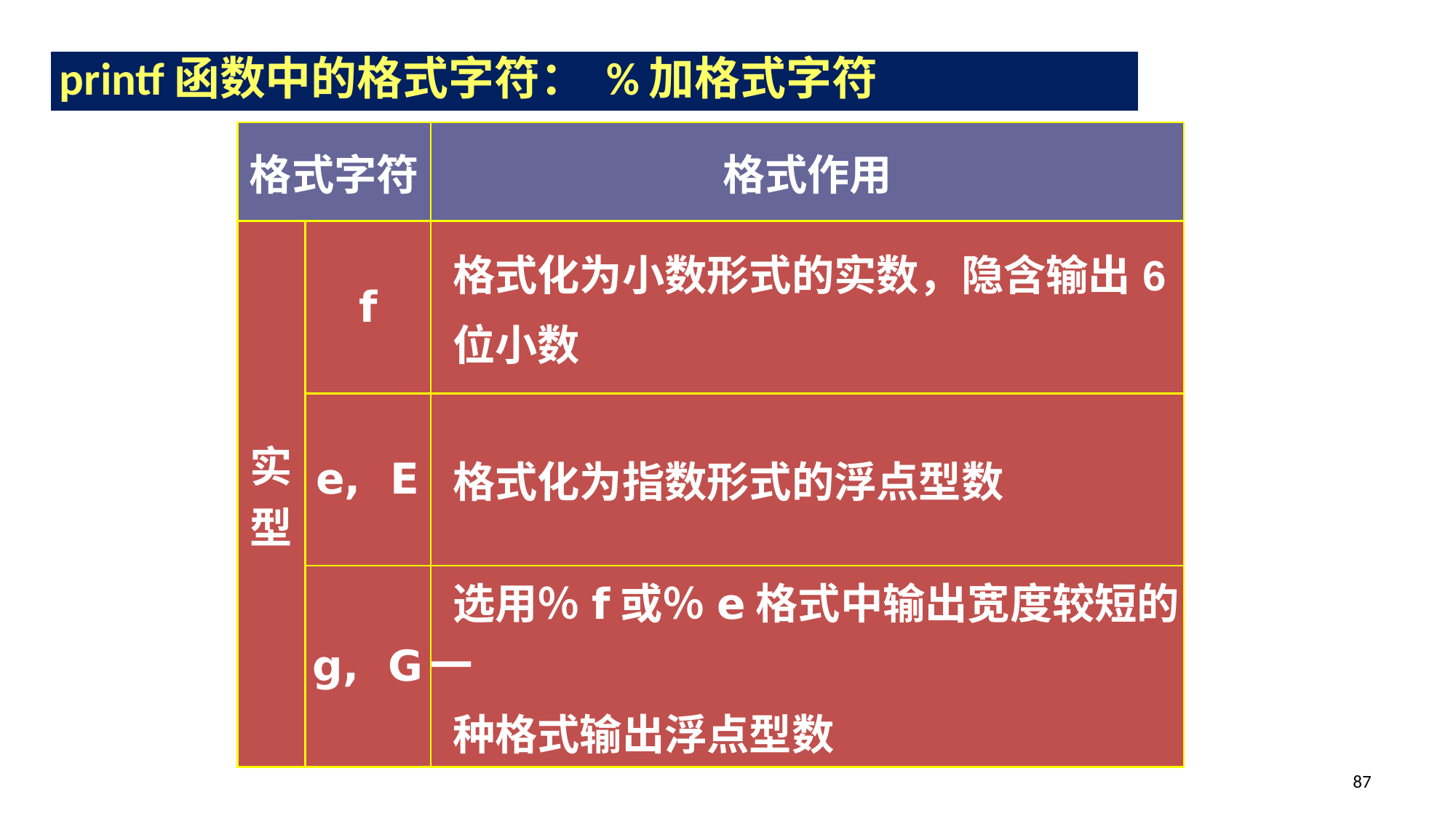

printf函数中的格式字符： %加格式字符
| 格式字符 |  | 格式作用 |
| --- | --- | --- |
| 实型 | f | 格式化为小数形式的实数，隐含输出6 位小数 |
|  | e, E | 格式化为指数形式的浮点型数 |
|  | g, G | 选用％f或％e格式中输出宽度较短的一 种格式输出浮点型数 |
87